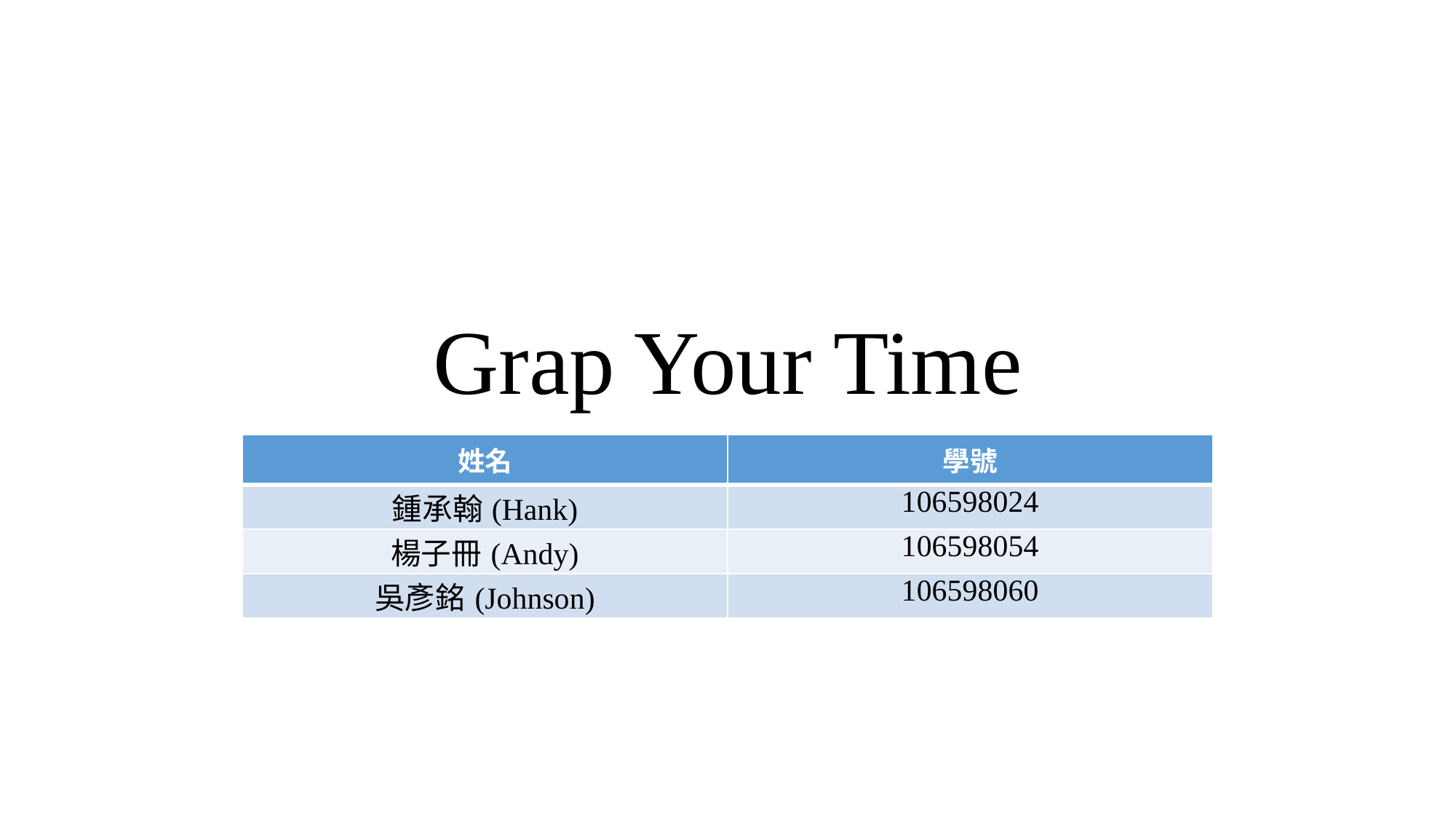

# Grap Your Time
| 姓名 | 學號 |
| --- | --- |
| 鍾承翰(Hank) | 106598024 |
| 楊子冊(Andy) | 106598054 |
| 吳彥銘(Johnson) | 106598060 |